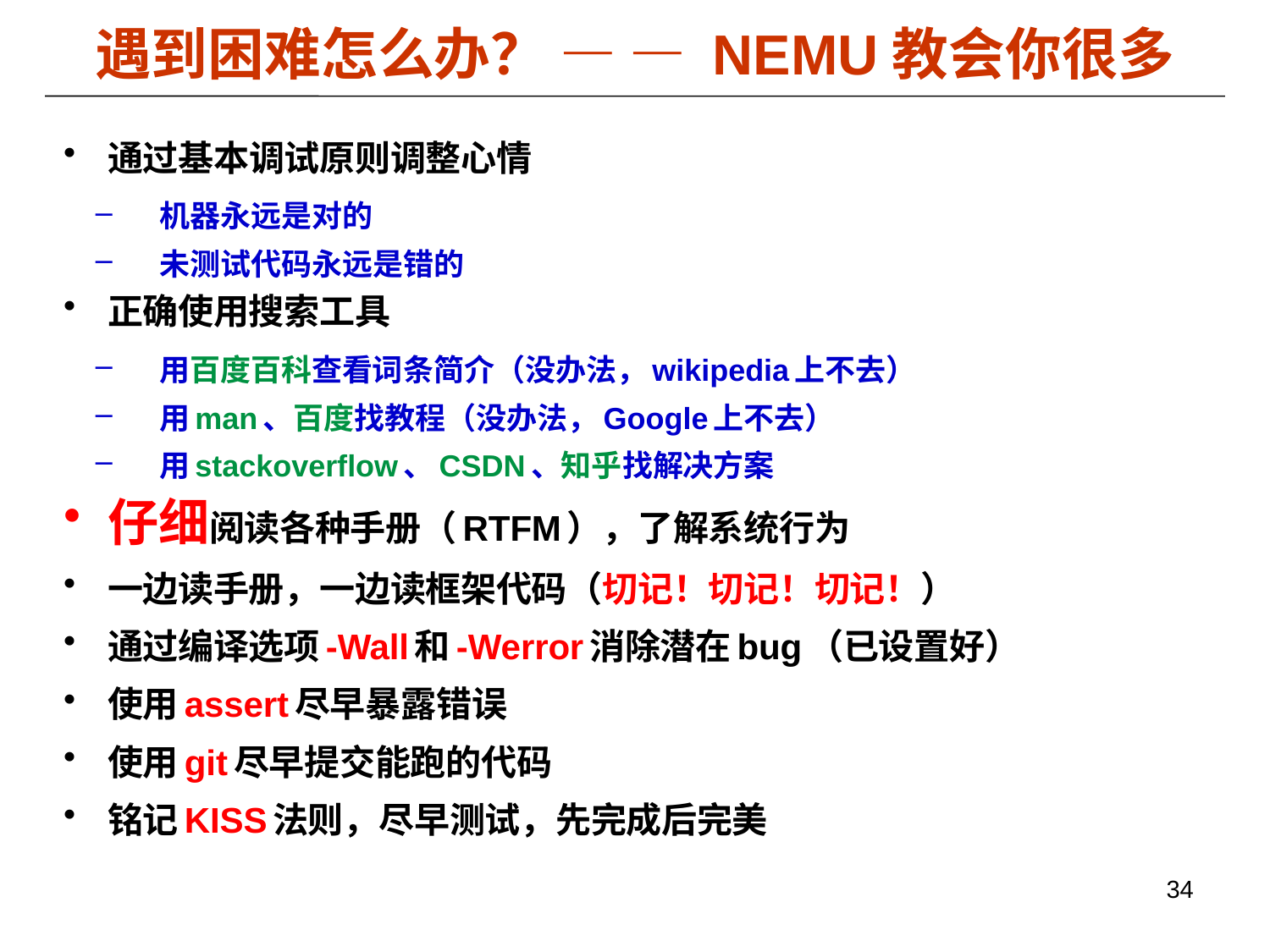

# 遇到困难怎么办？ — — NEMU教会你很多
通过基本调试原则调整心情
机器永远是对的
未测试代码永远是错的
正确使用搜索工具
用百度百科查看词条简介（没办法，wikipedia上不去）
用man、百度找教程（没办法，Google上不去）
用stackoverflow、CSDN、知乎找解决方案
仔细阅读各种手册（RTFM），了解系统行为
一边读手册，一边读框架代码（切记！切记！切记！）
通过编译选项-Wall和-Werror消除潜在bug（已设置好）
使用assert尽早暴露错误
使用git尽早提交能跑的代码
铭记KISS法则，尽早测试，先完成后完美
34